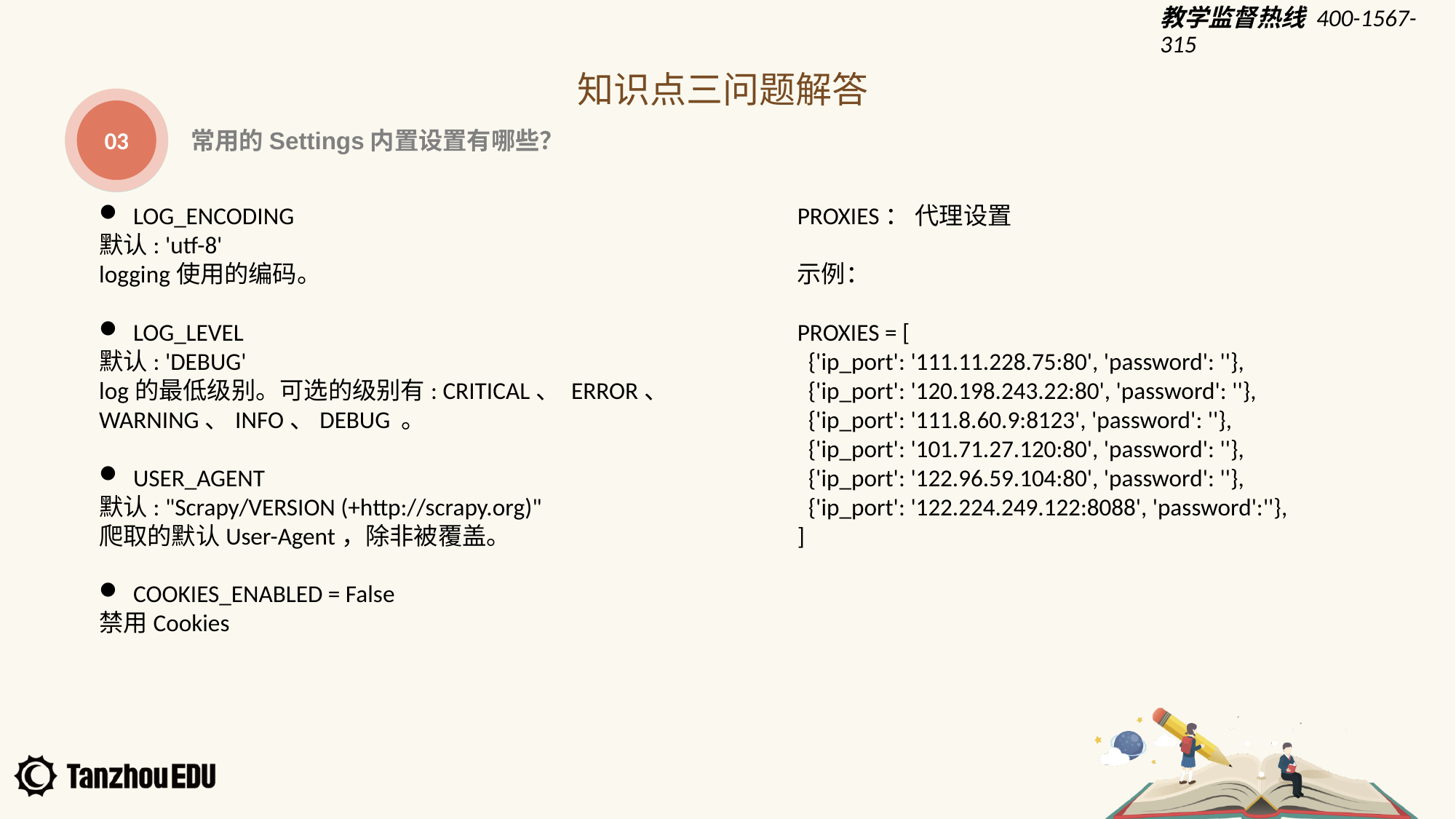

知识点三问题解答

03

04
常用的Settings内置设置有哪些？
LOG_ENCODING
默认: 'utf-8'
logging使用的编码。

LOG_LEVEL
默认: 'DEBUG'
log的最低级别。可选的级别有: CRITICAL、 ERROR、WARNING、INFO、DEBUG 。

USER_AGENT
默认: "Scrapy/VERSION (+http://scrapy.org)"
爬取的默认User-Agent，除非被覆盖。

COOKIES_ENABLED = False
禁用Cookies

PROXIES： 代理设置

示例：

PROXIES = [
  {'ip_port': '111.11.228.75:80', 'password': ''},
  {'ip_port': '120.198.243.22:80', 'password': ''},
  {'ip_port': '111.8.60.9:8123', 'password': ''},
  {'ip_port': '101.71.27.120:80', 'password': ''},
  {'ip_port': '122.96.59.104:80', 'password': ''},
  {'ip_port': '122.224.249.122:8088', 'password':''},
]